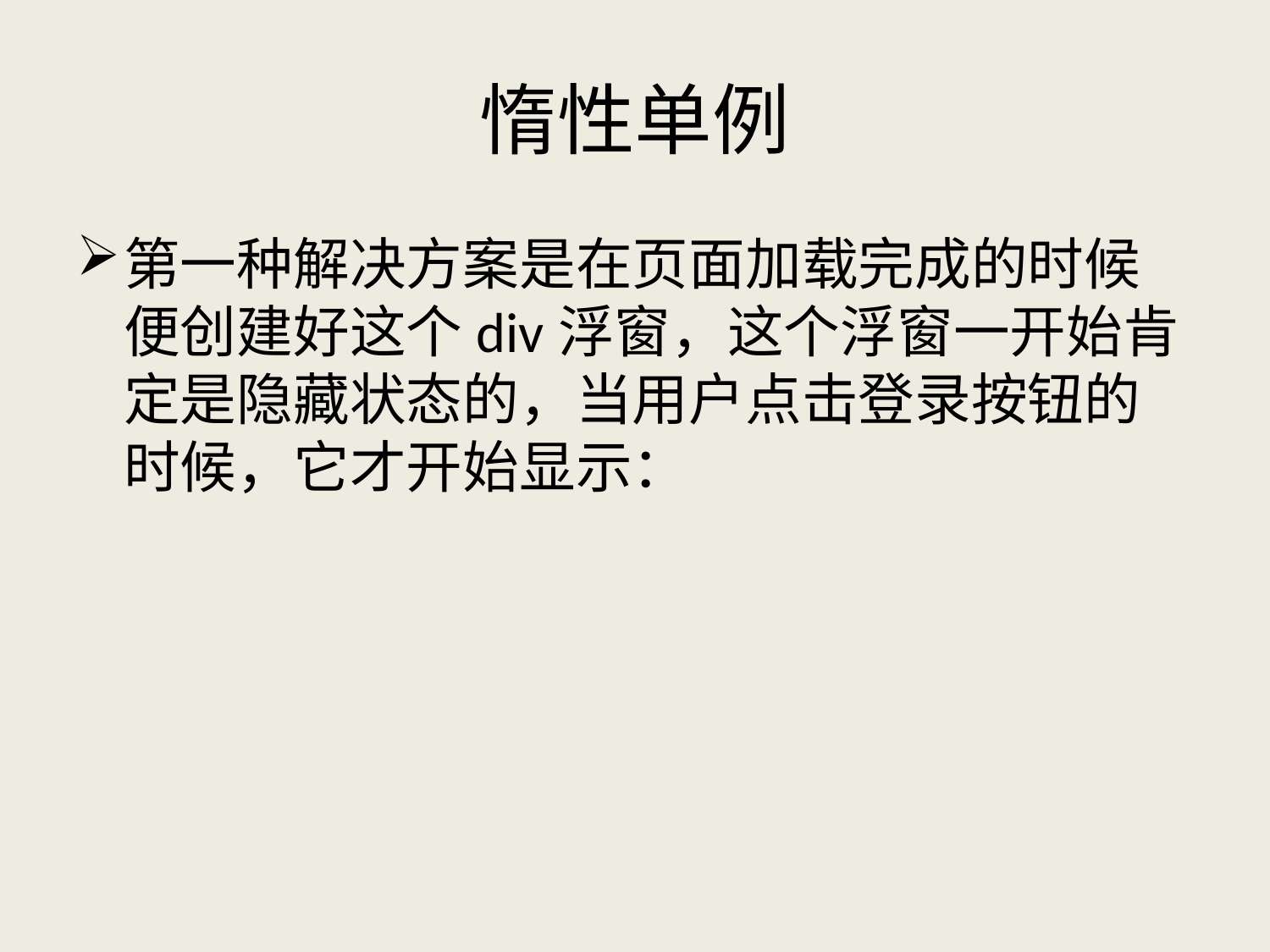

# 惰性单例
第一种解决方案是在页面加载完成的时候便创建好这个div浮窗，这个浮窗一开始肯定是隐藏状态的，当用户点击登录按钮的时候，它才开始显示：